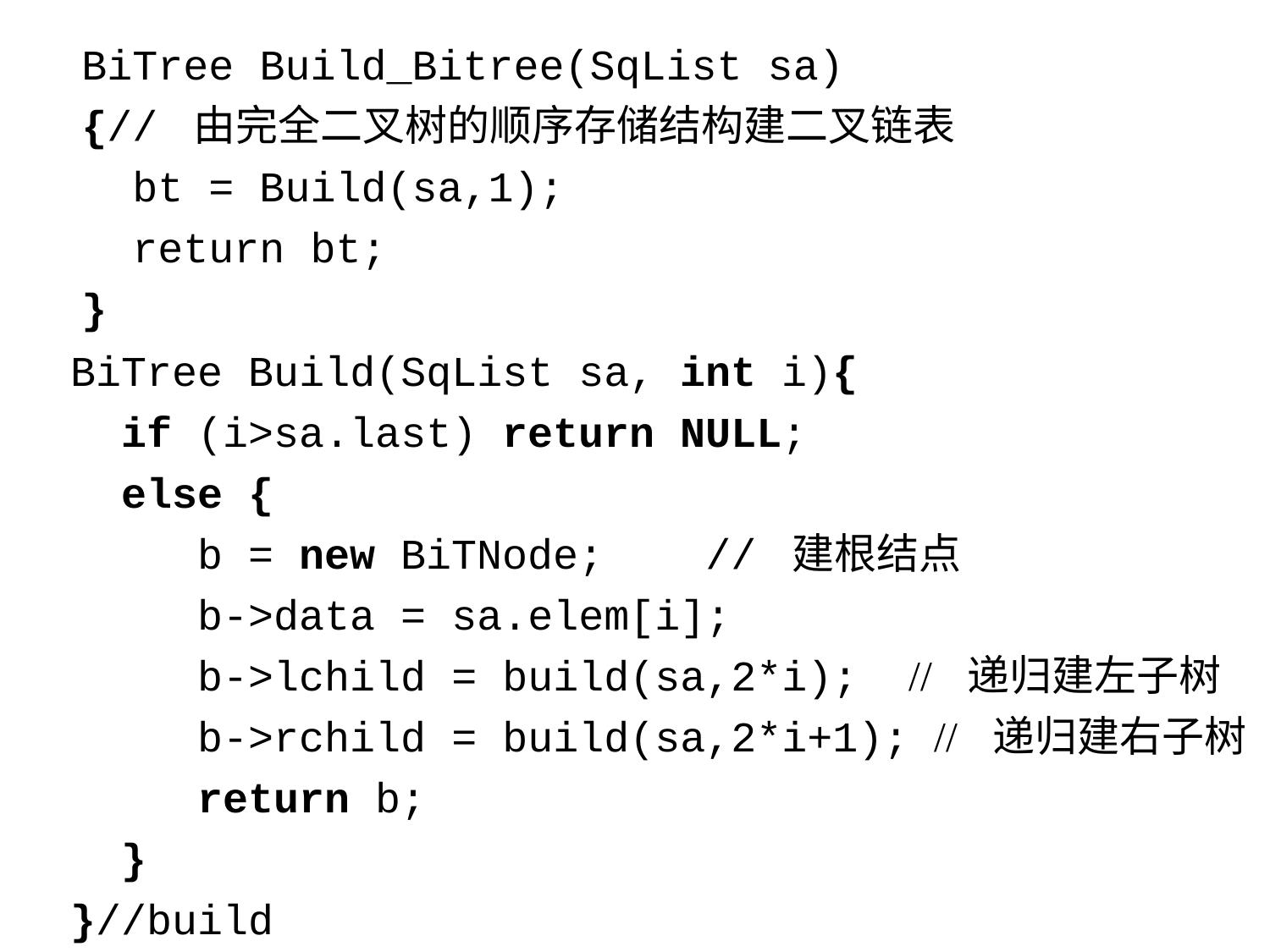

BiTree Build_Bitree(SqList sa)
{// 由完全二叉树的顺序存储结构建二叉链表
  bt = Build(sa,1);
  return bt;
}
BiTree Build(SqList sa, int i){
  if (i>sa.last) return NULL;
  else {
     b = new BiTNode;    // 建根结点
     b->data = sa.elem[i];
     b->lchild = build(sa,2*i);  // 递归建左子树
     b->rchild = build(sa,2*i+1); // 递归建右子树
     return b;
  }
}//build